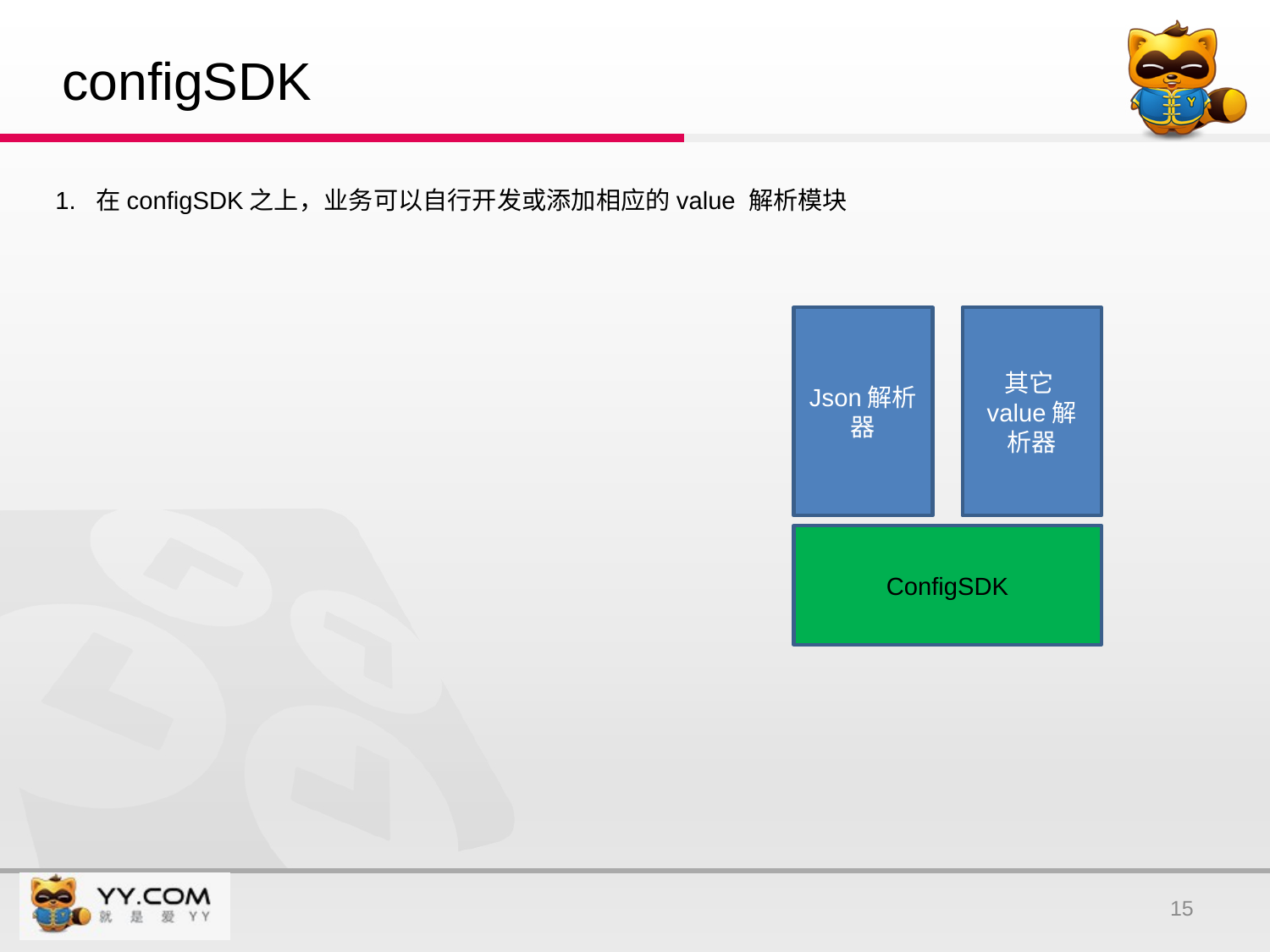

# configSDK
1.  在configSDK之上，业务可以自行开发或添加相应的value 解析模块
Json解析器
其它value解析器
ConfigSDK
15